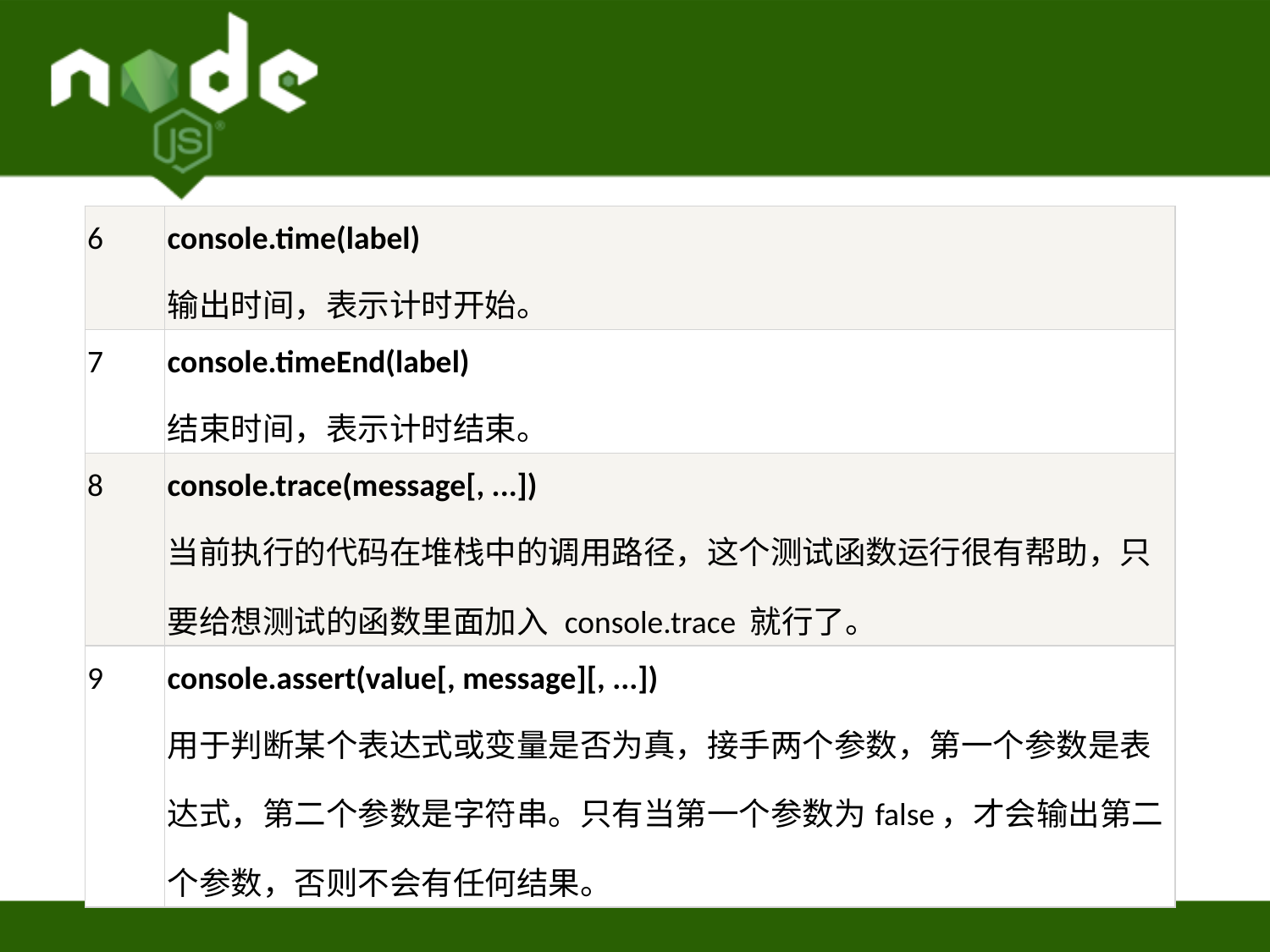

| 6 | console.time(label) 输出时间，表示计时开始。 |
| --- | --- |
| 7 | console.timeEnd(label) 结束时间，表示计时结束。 |
| 8 | console.trace(message[, ...]) 当前执行的代码在堆栈中的调用路径，这个测试函数运行很有帮助，只要给想测试的函数里面加入 console.trace 就行了。 |
| 9 | console.assert(value[, message][, ...]) 用于判断某个表达式或变量是否为真，接手两个参数，第一个参数是表达式，第二个参数是字符串。只有当第一个参数为false，才会输出第二个参数，否则不会有任何结果。 |